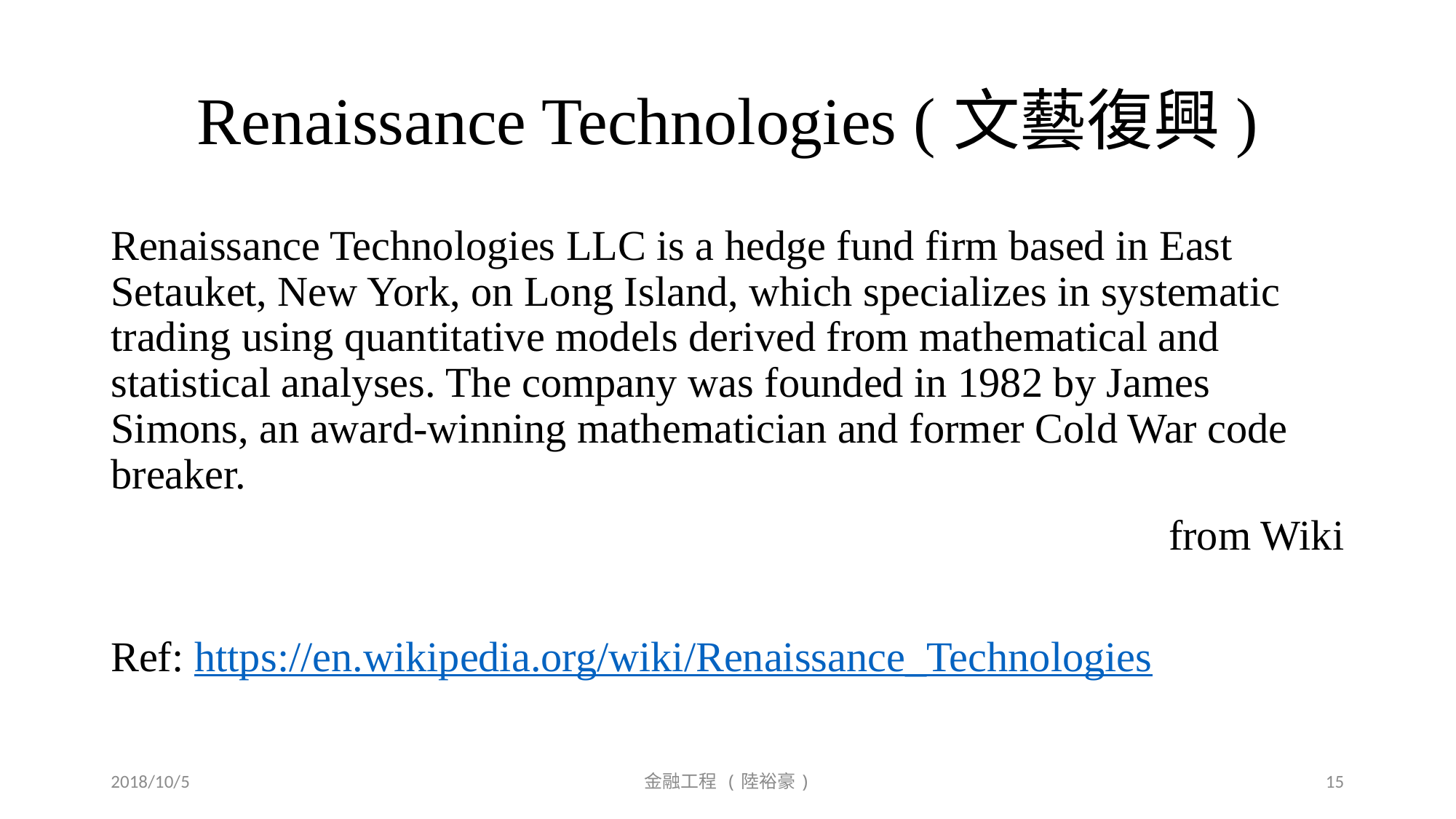

# Renaissance Technologies (文藝復興)
Renaissance Technologies LLC is a hedge fund firm based in East Setauket, New York, on Long Island, which specializes in systematic trading using quantitative models derived from mathematical and statistical analyses. The company was founded in 1982 by James Simons, an award-winning mathematician and former Cold War code breaker.
from Wiki

Ref: https://en.wikipedia.org/wiki/Renaissance_Technologies
2018/10/5
金融工程 (陸裕豪)
15